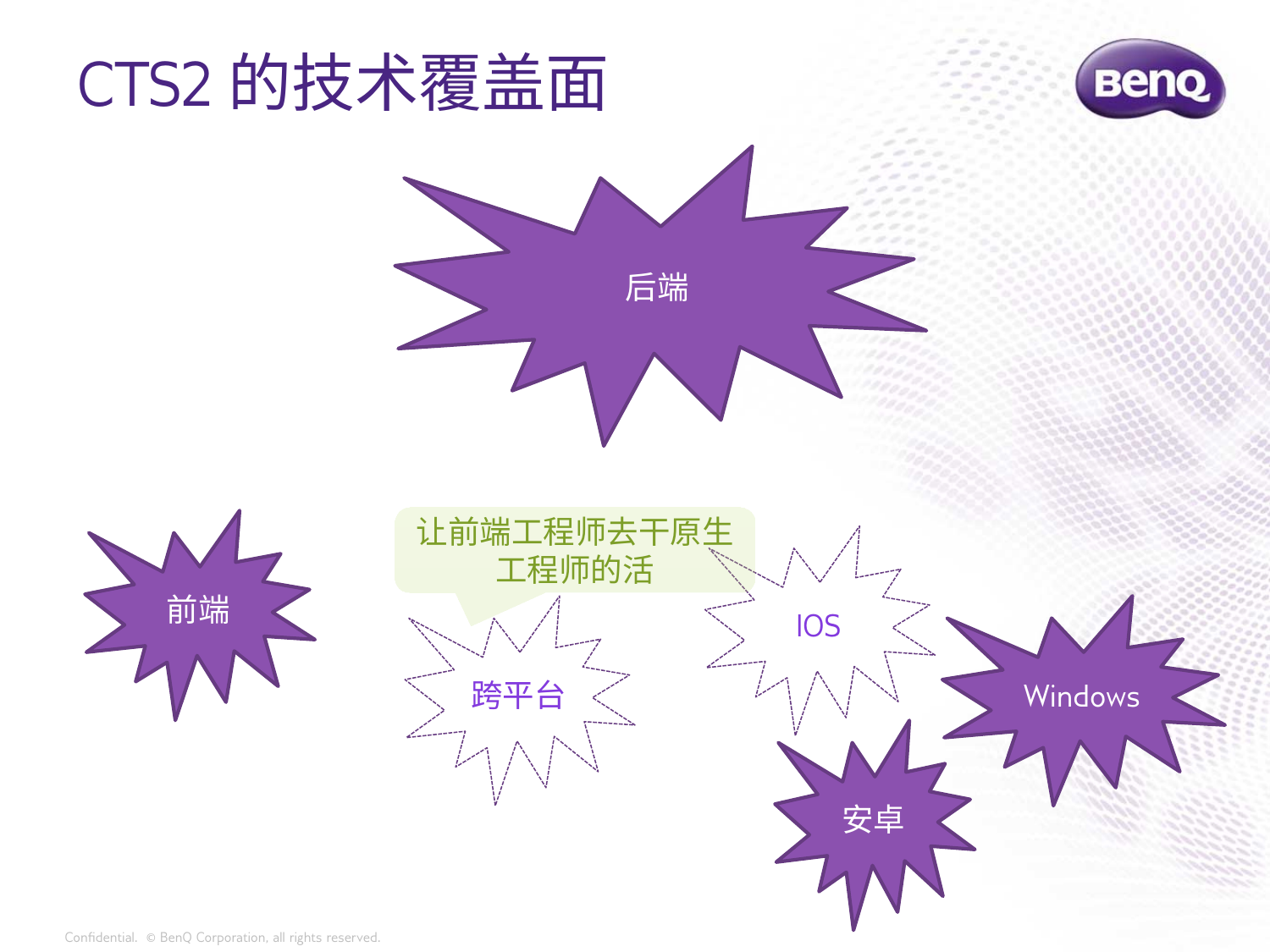

CTS2的技术覆盖面
后端
让前端工程师去干原生工程师的活
前端
IOS
跨平台
Windows
安卓